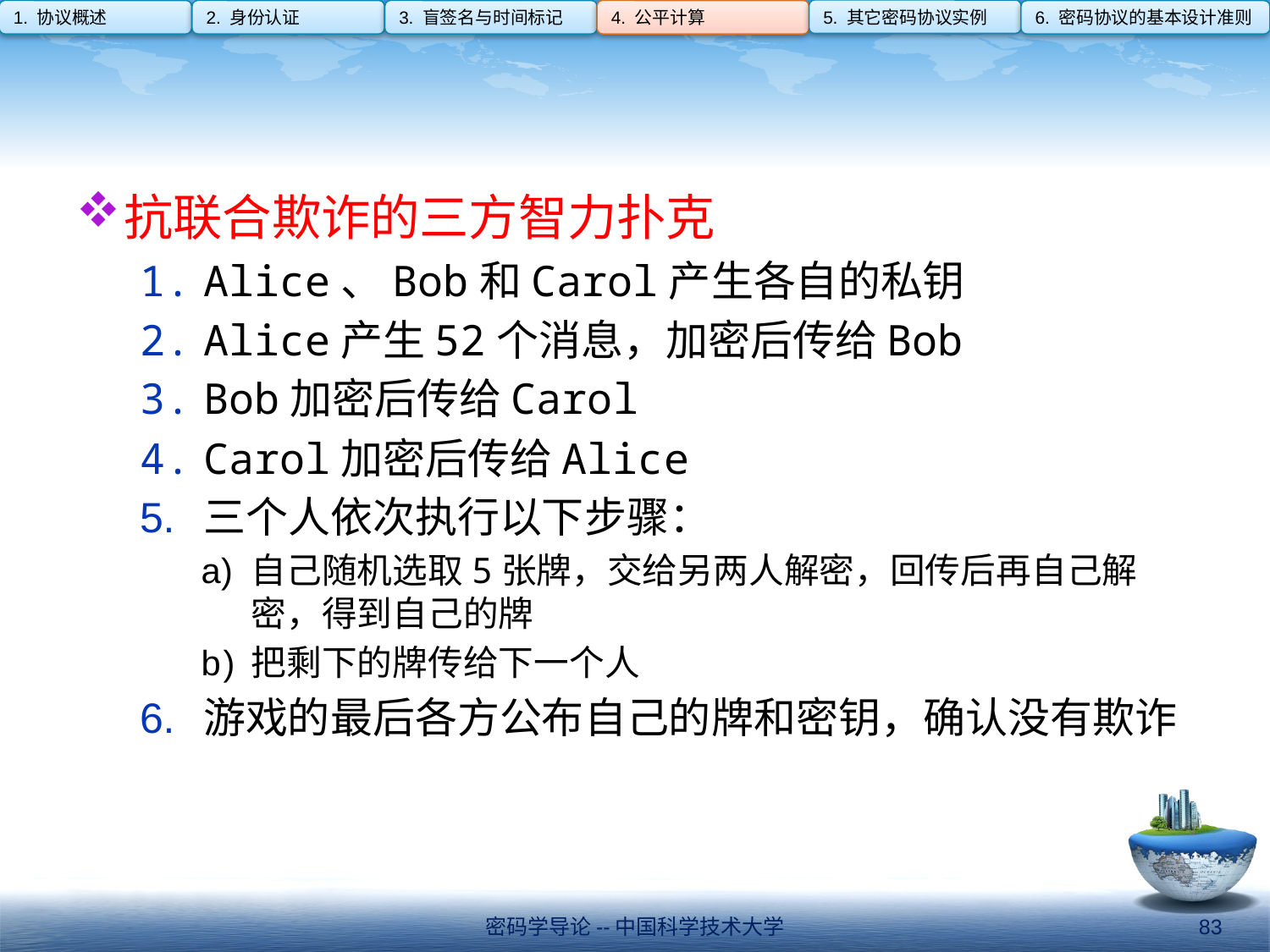

5. 其它密码协议实例
1. 协议概述
2. 身份认证
3. 盲签名与时间标记
4. 公平计算
6. 密码协议的基本设计准则
#
抗联合欺诈的三方智力扑克
Alice、Bob和Carol产生各自的私钥
Alice产生52个消息，加密后传给Bob
Bob加密后传给Carol
Carol加密后传给Alice
三个人依次执行以下步骤：
自己随机选取5张牌，交给另两人解密，回传后再自己解密，得到自己的牌
把剩下的牌传给下一个人
游戏的最后各方公布自己的牌和密钥，确认没有欺诈

密码学导论--中国科学技术大学
83